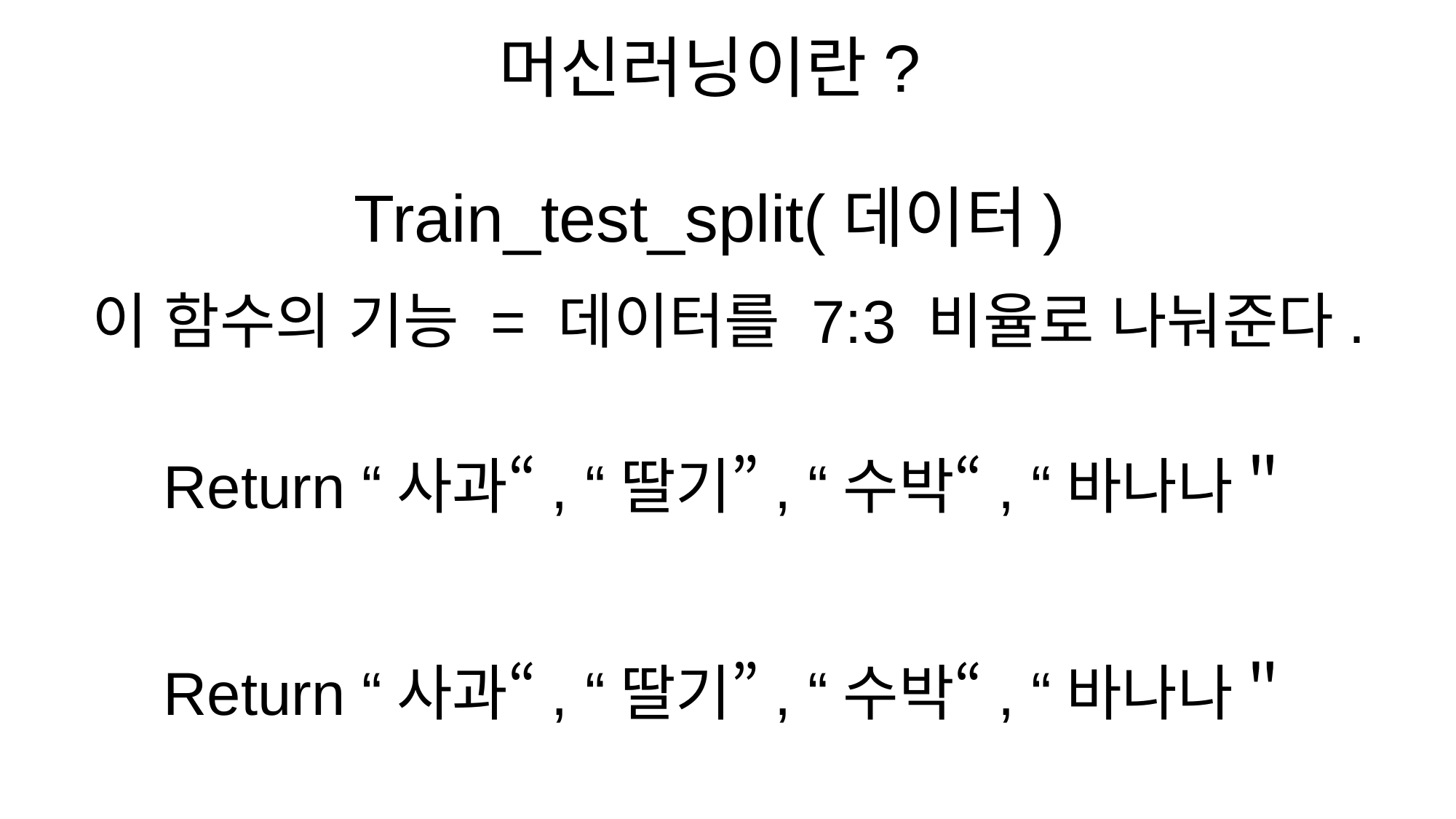

머신러닝이란?
Train_test_split(데이터)
이 함수의 기능 = 데이터를 7:3 비율로 나눠준다.
Return “사과“, “딸기”, “수박“, “바나나＂
Return “사과“, “딸기”, “수박“, “바나나＂